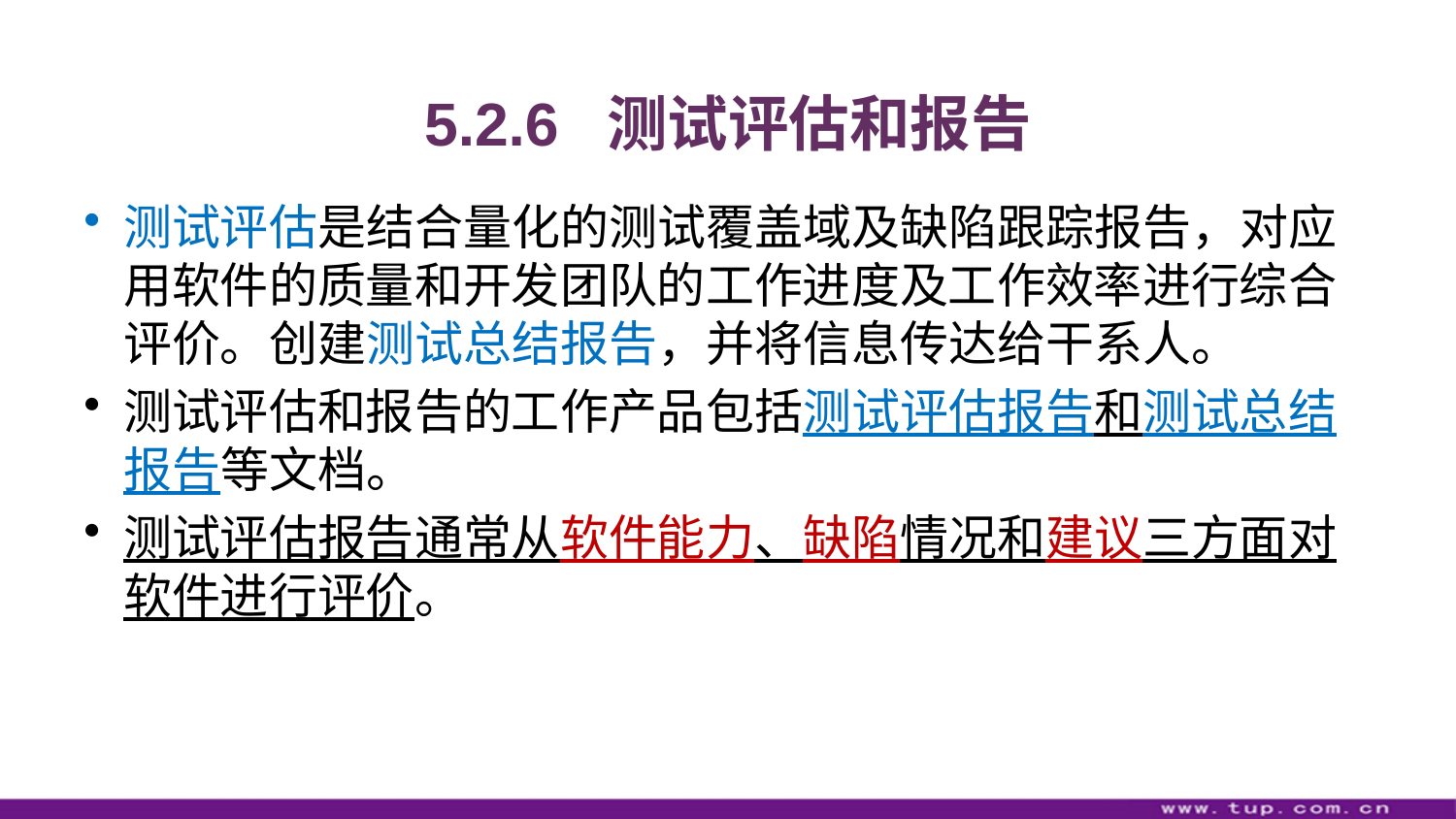

# 5.2.6  测试评估和报告
测试评估是结合量化的测试覆盖域及缺陷跟踪报告，对应用软件的质量和开发团队的工作进度及工作效率进行综合评价。创建测试总结报告，并将信息传达给干系人。
测试评估和报告的工作产品包括测试评估报告和测试总结报告等文档。
测试评估报告通常从软件能力、缺陷情况和建议三方面对软件进行评价。